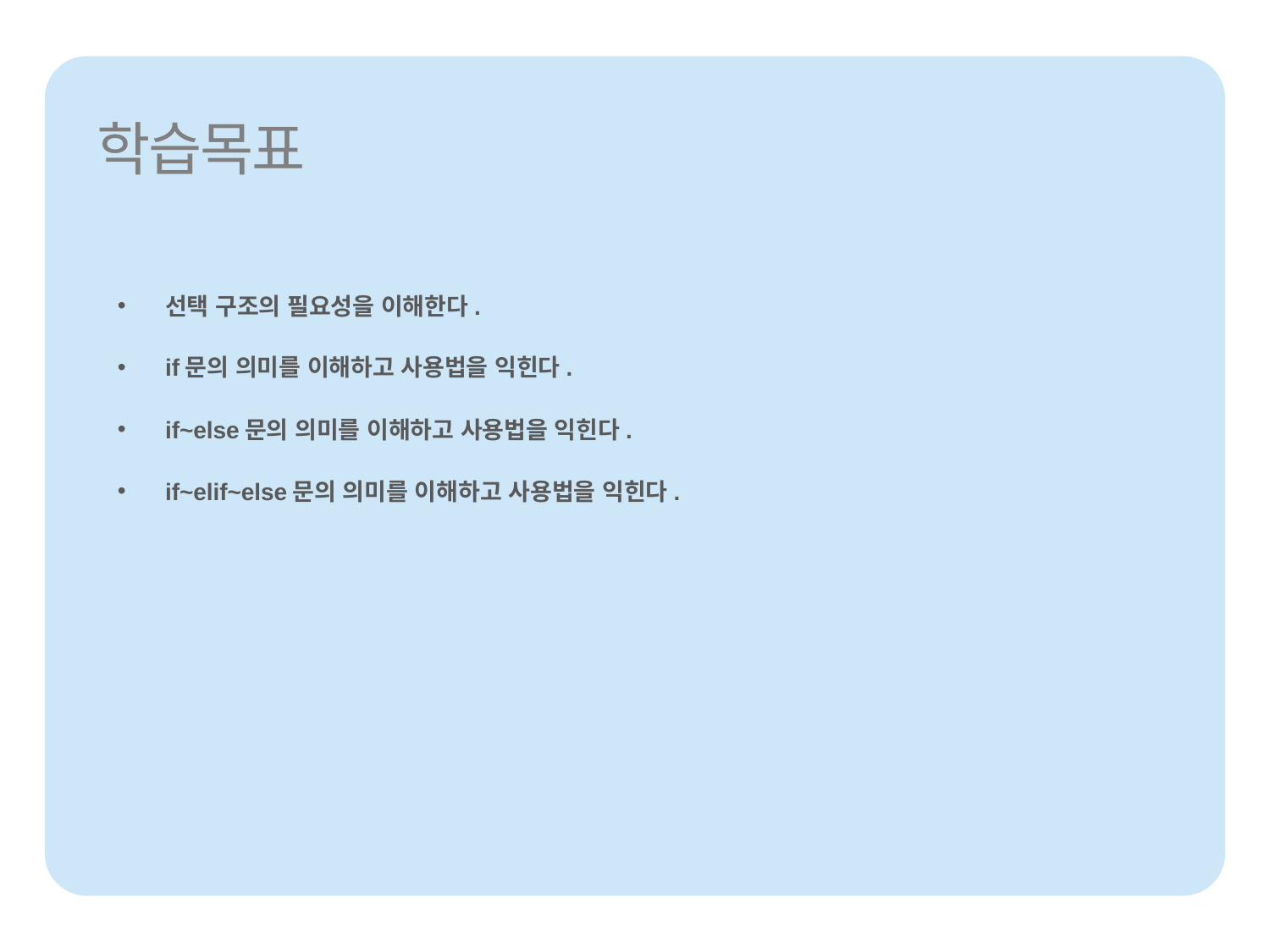

선택 구조의 필요성을 이해한다.
if문의 의미를 이해하고 사용법을 익힌다.
if~else문의 의미를 이해하고 사용법을 익힌다.
if~elif~else문의 의미를 이해하고 사용법을 익힌다.